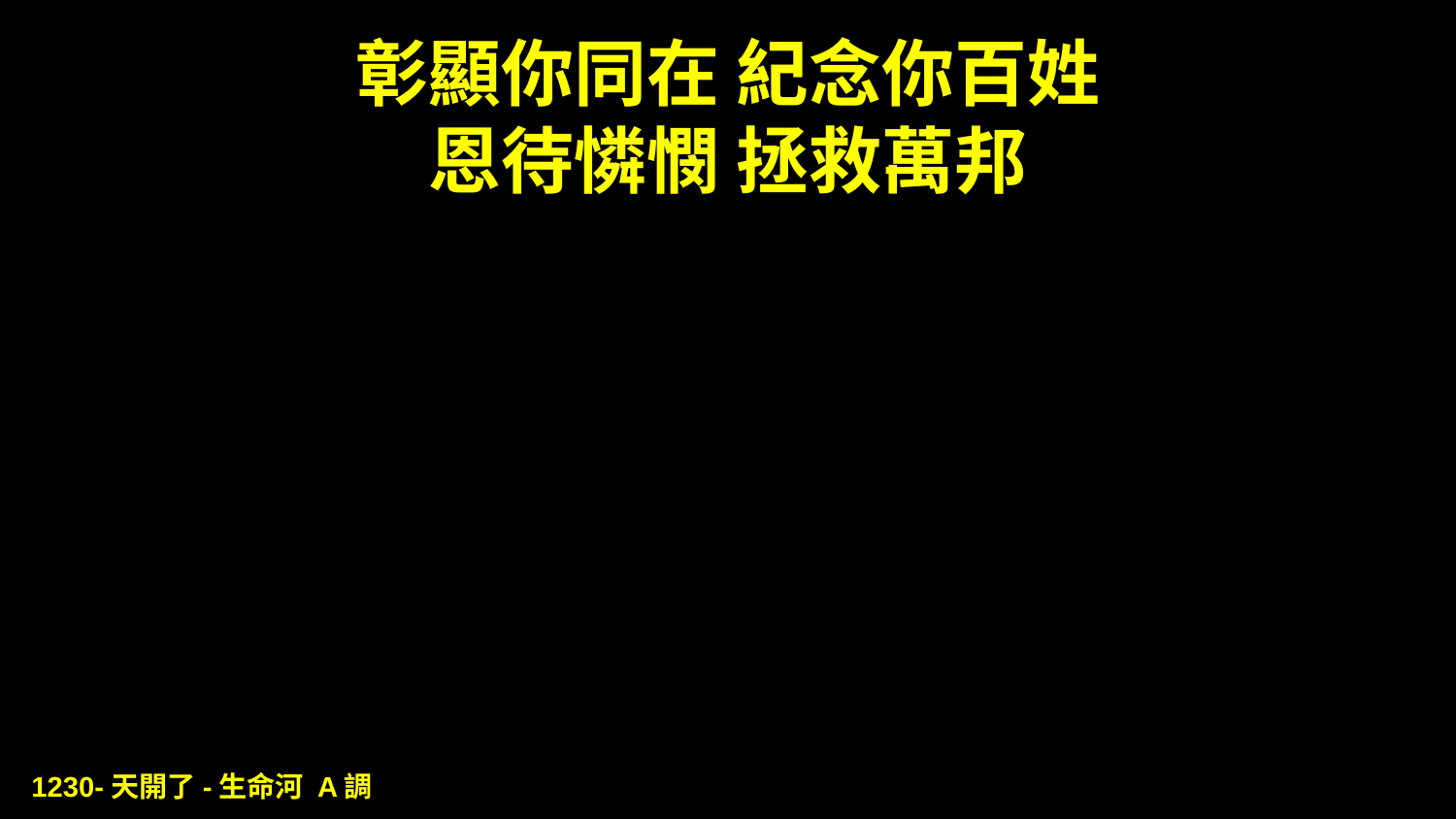

# 彰顯你同在 紀念你百姓 恩待憐憫 拯救萬邦
1230-天開了-生命河 A調